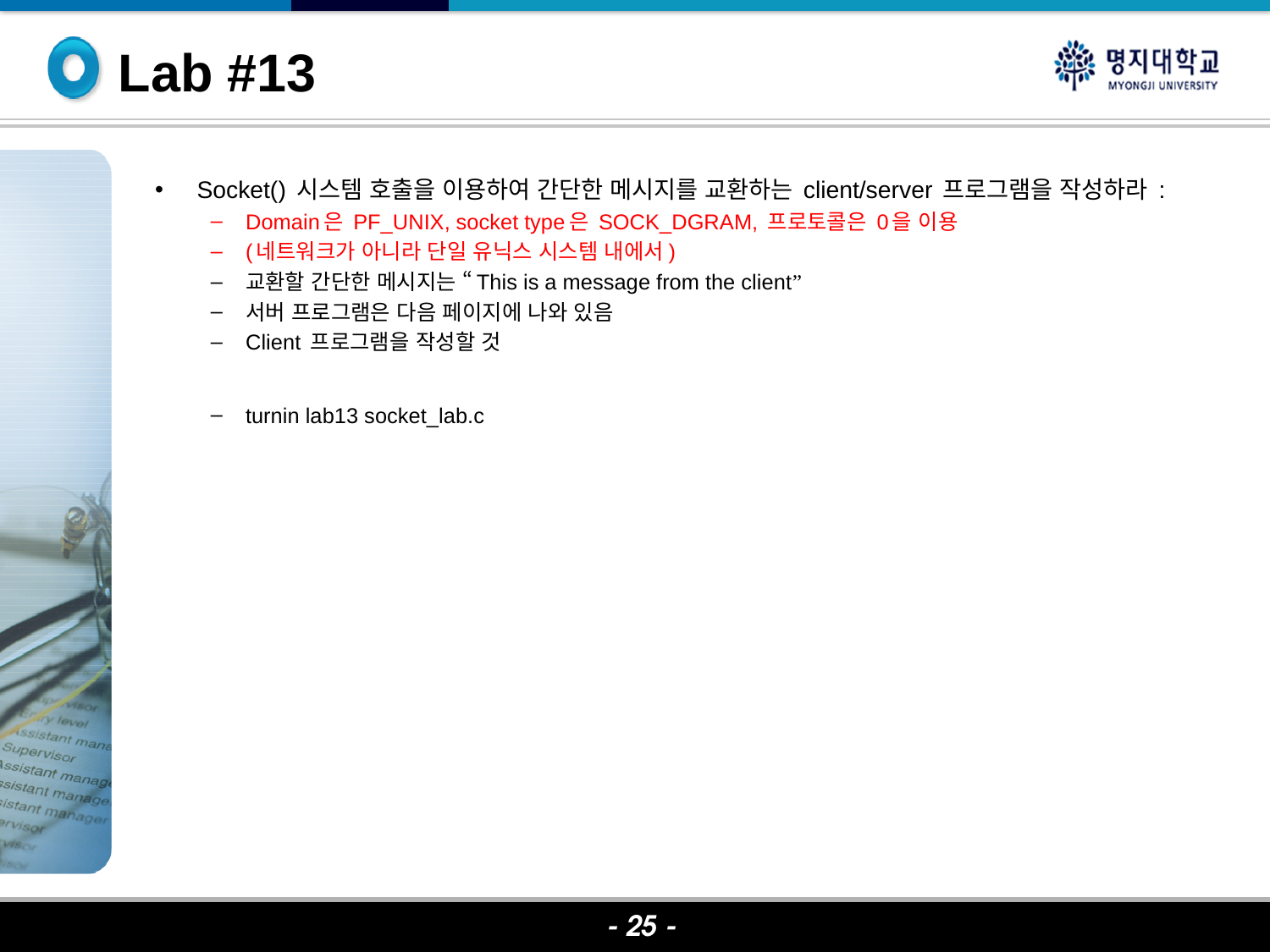

Lab #13
Socket() 시스템 호출을 이용하여 간단한 메시지를 교환하는 client/server 프로그램을 작성하라 :
Domain은 PF_UNIX, socket type은 SOCK_DGRAM, 프로토콜은 0을 이용
(네트워크가 아니라 단일 유닉스 시스템 내에서)
교환할 간단한 메시지는 “This is a message from the client”
서버 프로그램은 다음 페이지에 나와 있음
Client 프로그램을 작성할 것

turnin lab13 socket_lab.c
- 25 -